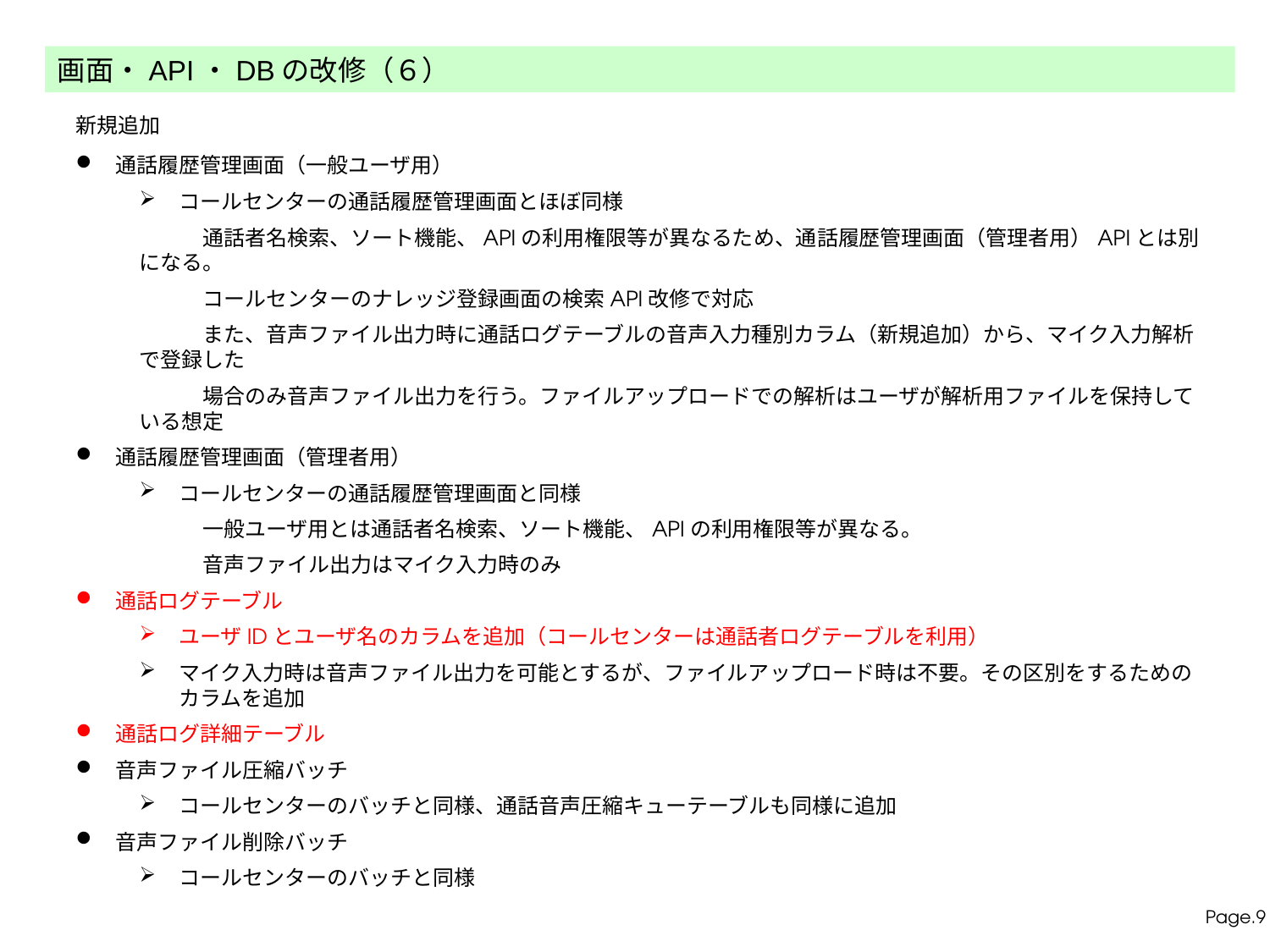

画面・API・DBの改修（６）
新規追加
通話履歴管理画面（一般ユーザ用）
コールセンターの通話履歴管理画面とほぼ同様
　　　通話者名検索、ソート機能、APIの利用権限等が異なるため、通話履歴管理画面（管理者用）APIとは別になる。
　　　コールセンターのナレッジ登録画面の検索API改修で対応
　　　また、音声ファイル出力時に通話ログテーブルの音声入力種別カラム（新規追加）から、マイク入力解析で登録した
　　　場合のみ音声ファイル出力を行う。ファイルアップロードでの解析はユーザが解析用ファイルを保持している想定
通話履歴管理画面（管理者用）
コールセンターの通話履歴管理画面と同様
　　　一般ユーザ用とは通話者名検索、ソート機能、APIの利用権限等が異なる。
　　　音声ファイル出力はマイク入力時のみ
通話ログテーブル
ユーザIDとユーザ名のカラムを追加（コールセンターは通話者ログテーブルを利用）
マイク入力時は音声ファイル出力を可能とするが、ファイルアップロード時は不要。その区別をするためのカラムを追加
通話ログ詳細テーブル
音声ファイル圧縮バッチ
コールセンターのバッチと同様、通話音声圧縮キューテーブルも同様に追加
音声ファイル削除バッチ
コールセンターのバッチと同様